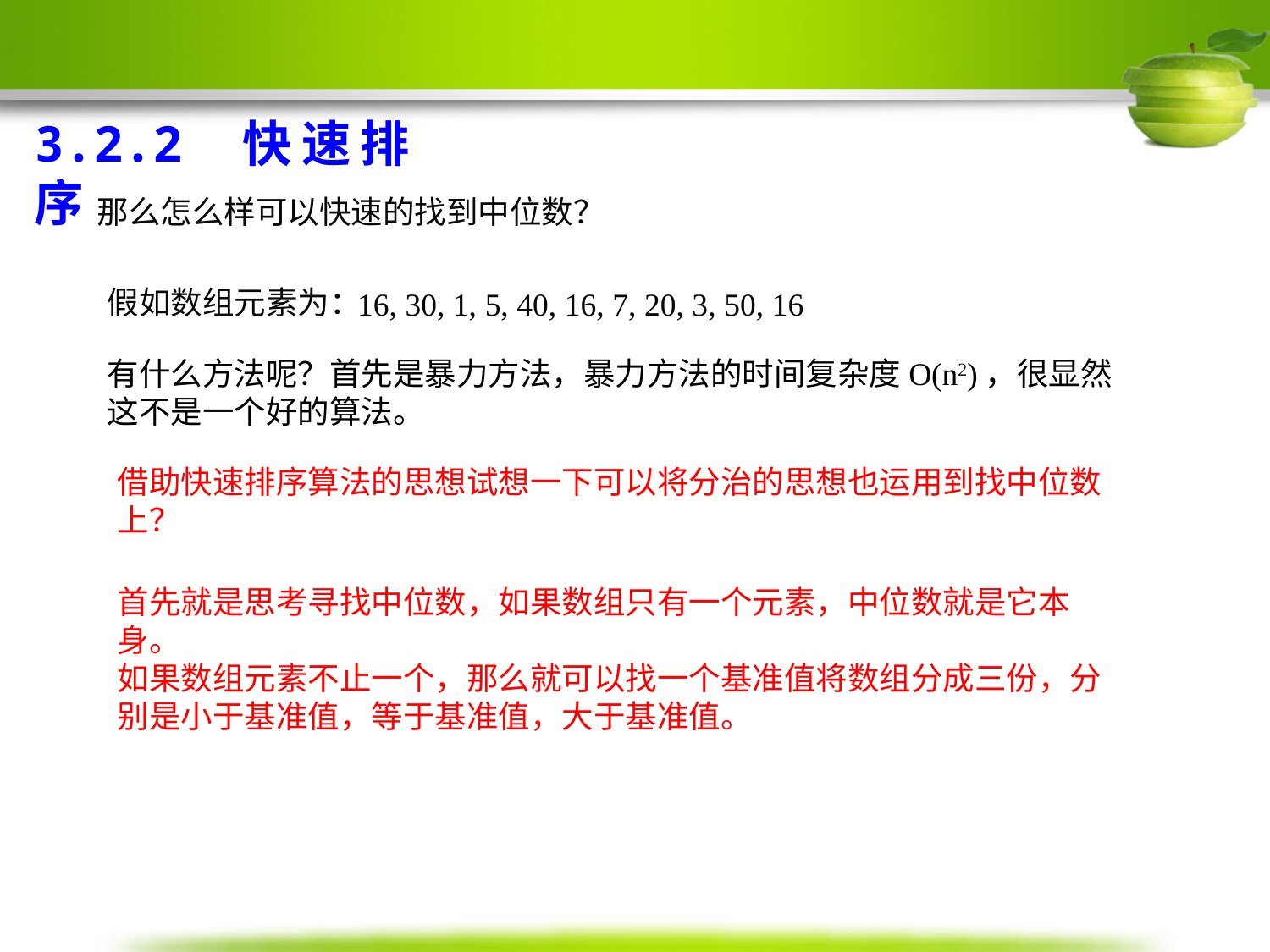

3.2.2 快速排序
那么怎么样可以快速的找到中位数？
假如数组元素为：
16, 30, 1, 5, 40, 16, 7, 20, 3, 50, 16
有什么方法呢？首先是暴力方法，暴力方法的时间复杂度O(n2)，很显然这不是一个好的算法。
借助快速排序算法的思想试想一下可以将分治的思想也运用到找中位数上？
首先就是思考寻找中位数，如果数组只有一个元素，中位数就是它本身。
如果数组元素不止一个，那么就可以找一个基准值将数组分成三份，分别是小于基准值，等于基准值，大于基准值。